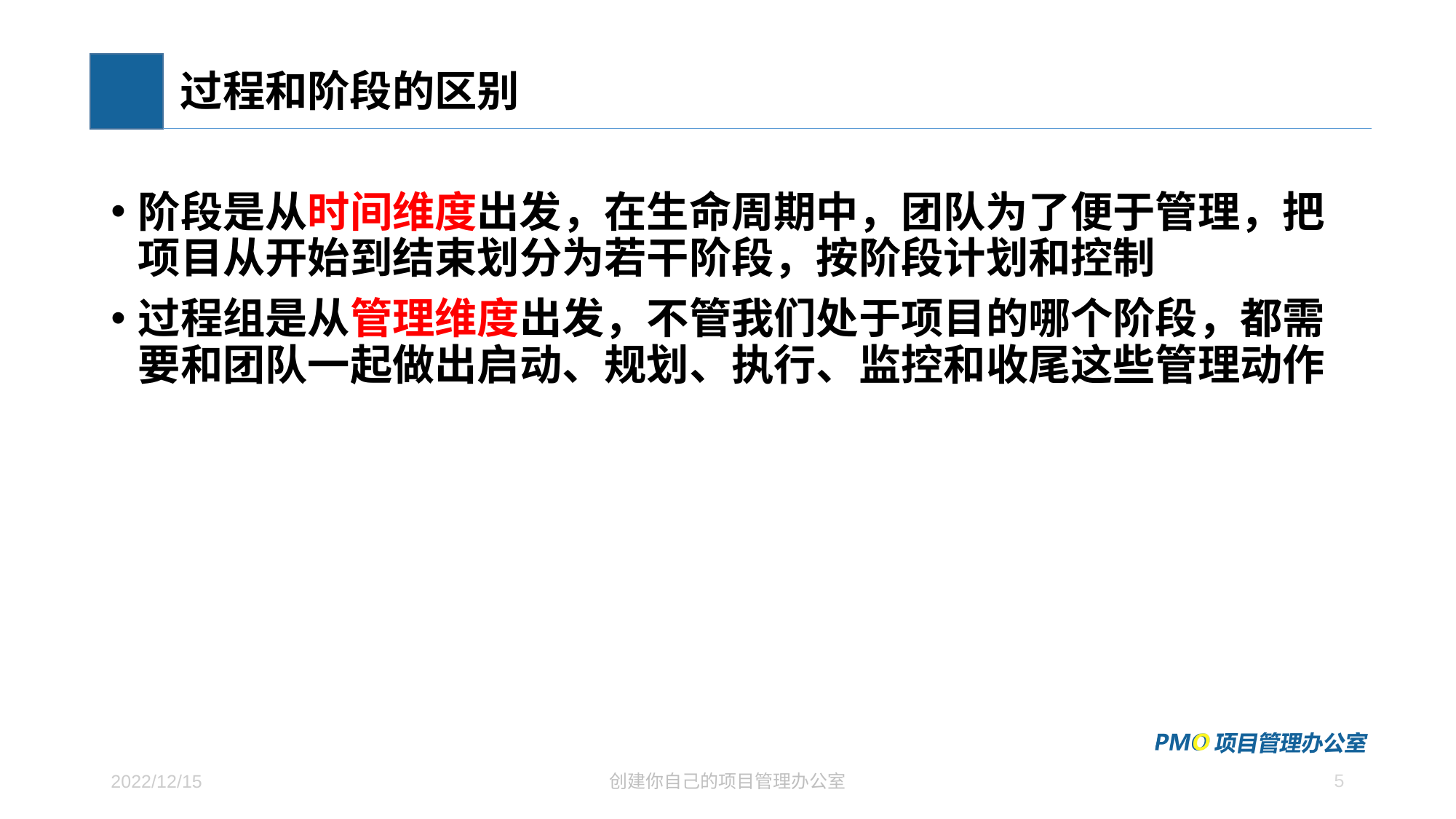

# 过程和阶段的区别
阶段是从时间维度出发，在生命周期中，团队为了便于管理，把项目从开始到结束划分为若干阶段，按阶段计划和控制
过程组是从管理维度出发，不管我们处于项目的哪个阶段，都需要和团队一起做出启动、规划、执行、监控和收尾这些管理动作
5
2022/12/15
创建你自己的项目管理办公室